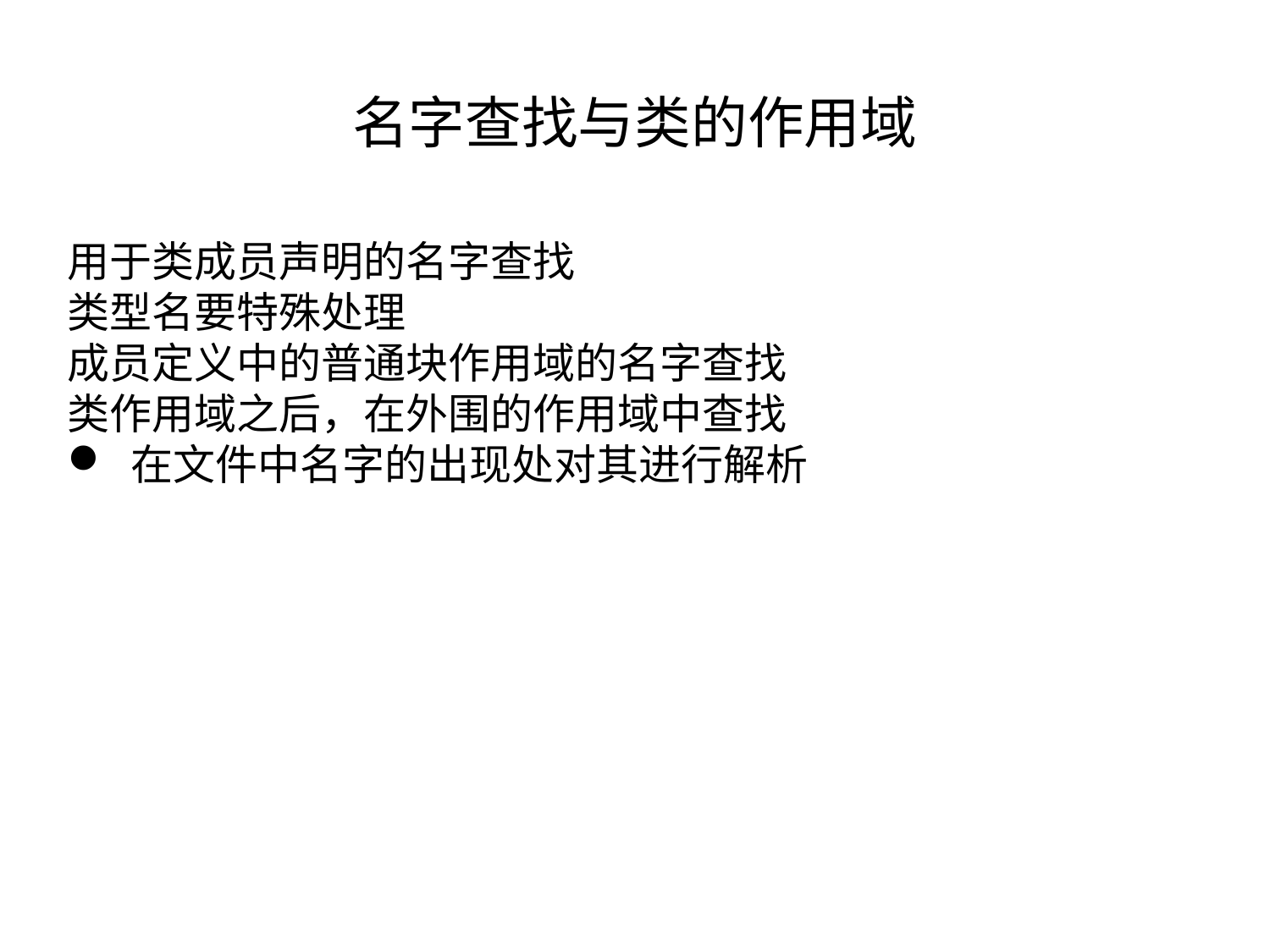

名字查找与类的作用域
用于类成员声明的名字查找
类型名要特殊处理
成员定义中的普通块作用域的名字查找
类作用域之后，在外围的作用域中查找
在文件中名字的出现处对其进行解析